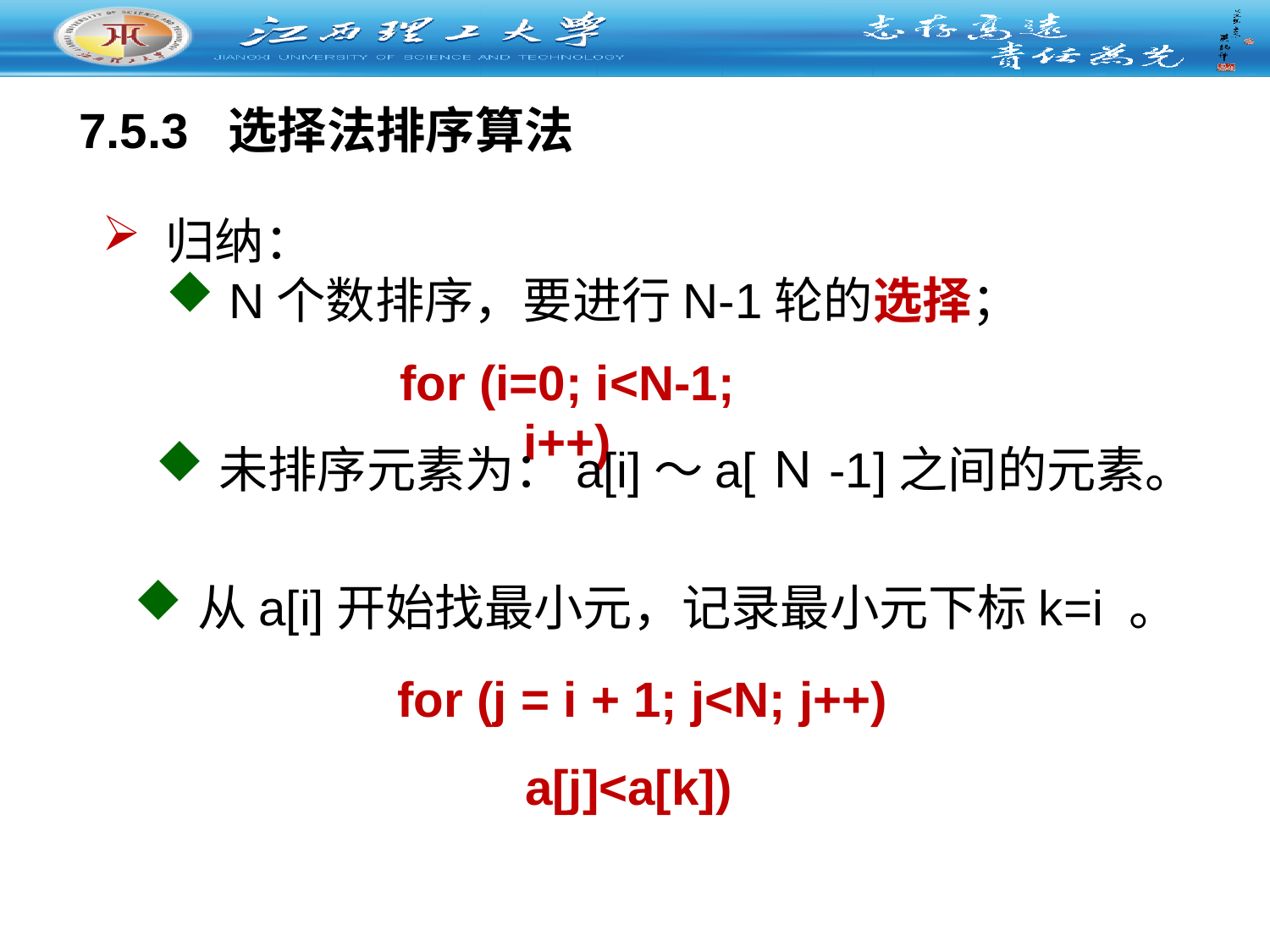

# 7.5.3  选择法排序算法
归纳：
N个数排序，要进行N-1轮的选择；
for (i=0; i<N-1; i++)
未排序元素为：a[i]～a[Ｎ-1]之间的元素。
从a[i]开始找最小元，记录最小元下标k=i 。
 for (j = i + 1; j<N; j++)
a[j]<a[k])